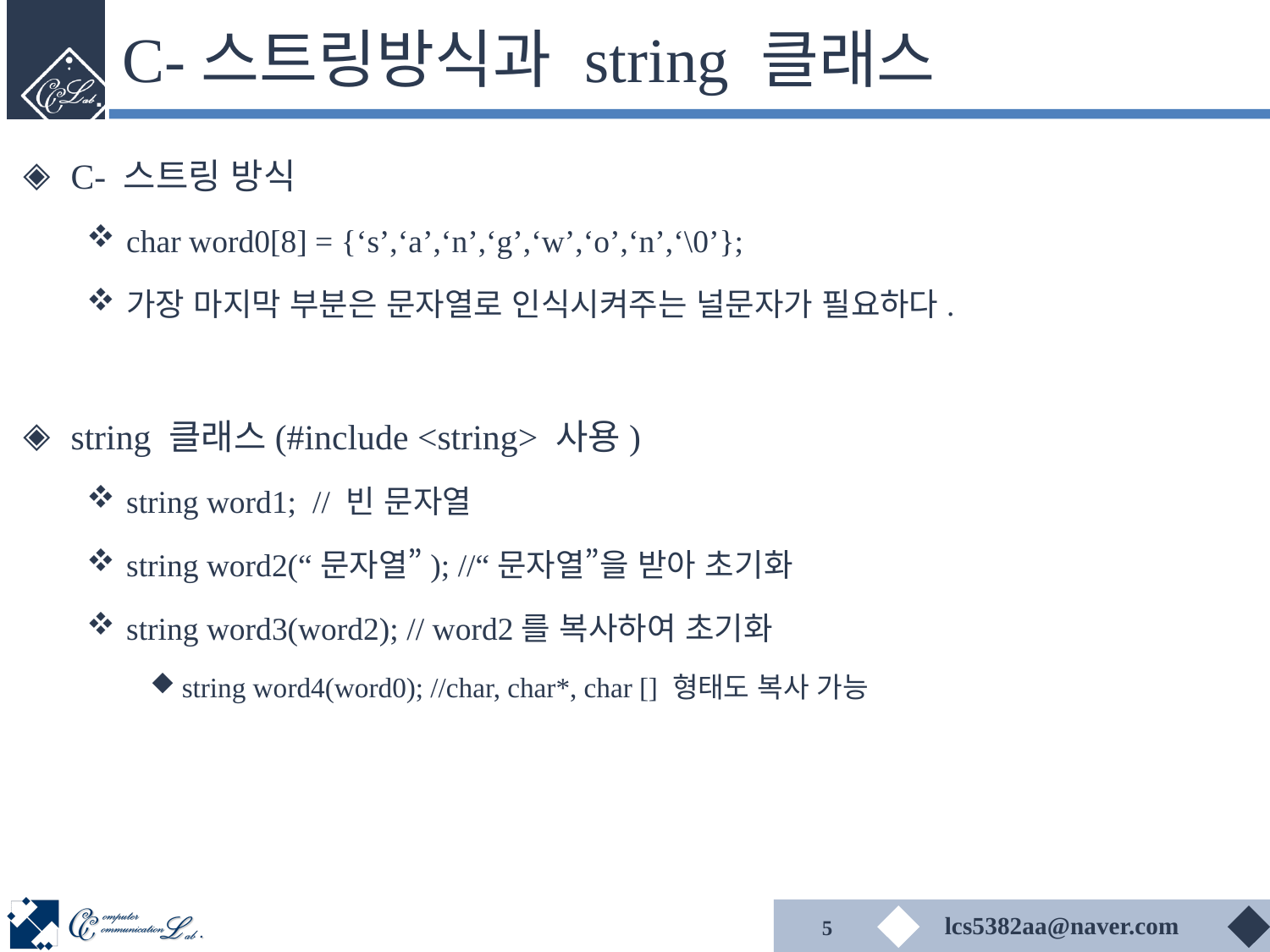

# C-스트링방식과 string 클래스
C- 스트링 방식
char word0[8] = {‘s’,‘a’,‘n’,‘g’,‘w’,‘o’,‘n’,‘\0’};
가장 마지막 부분은 문자열로 인식시켜주는 널문자가 필요하다.

string 클래스(#include <string> 사용)
string word1;  // 빈 문자열
string word2(“문자열”); //“문자열”을 받아 초기화
string word3(word2); // word2를 복사하여 초기화
string word4(word0); //char, char*, char [] 형태도 복사 가능